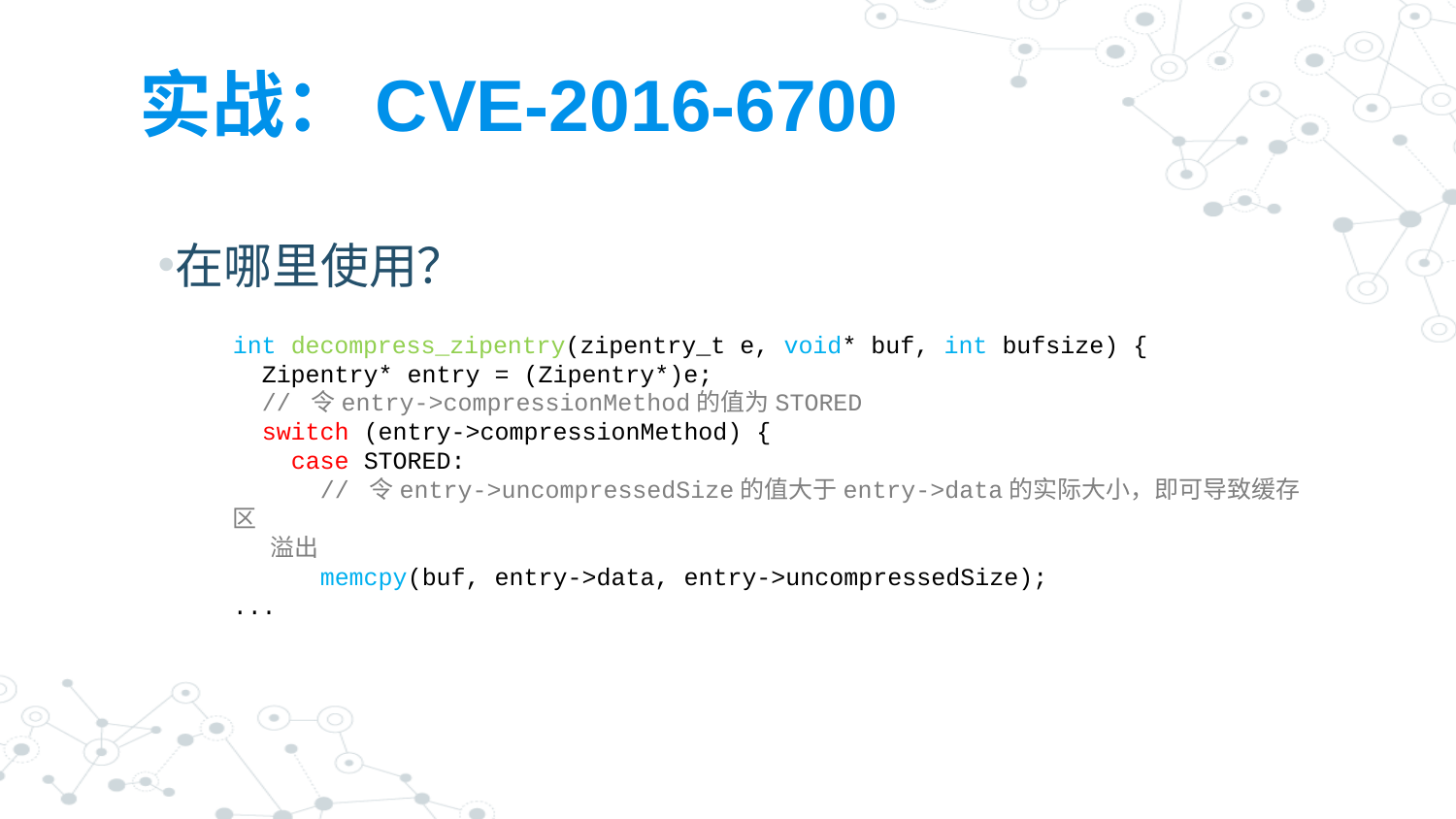

# 实战：CVE-2016-6700
在哪里使用？
int decompress_zipentry(zipentry_t e, void* buf, int bufsize) {
  Zipentry* entry = (Zipentry*)e;
  // 令entry->compressionMethod的值为STORED
  switch (entry->compressionMethod) {
    case STORED:
      // 令entry->uncompressedSize的值大于entry->data的实际大小，即可导致缓存区
      溢出
      memcpy(buf, entry->data, entry->uncompressedSize);
...